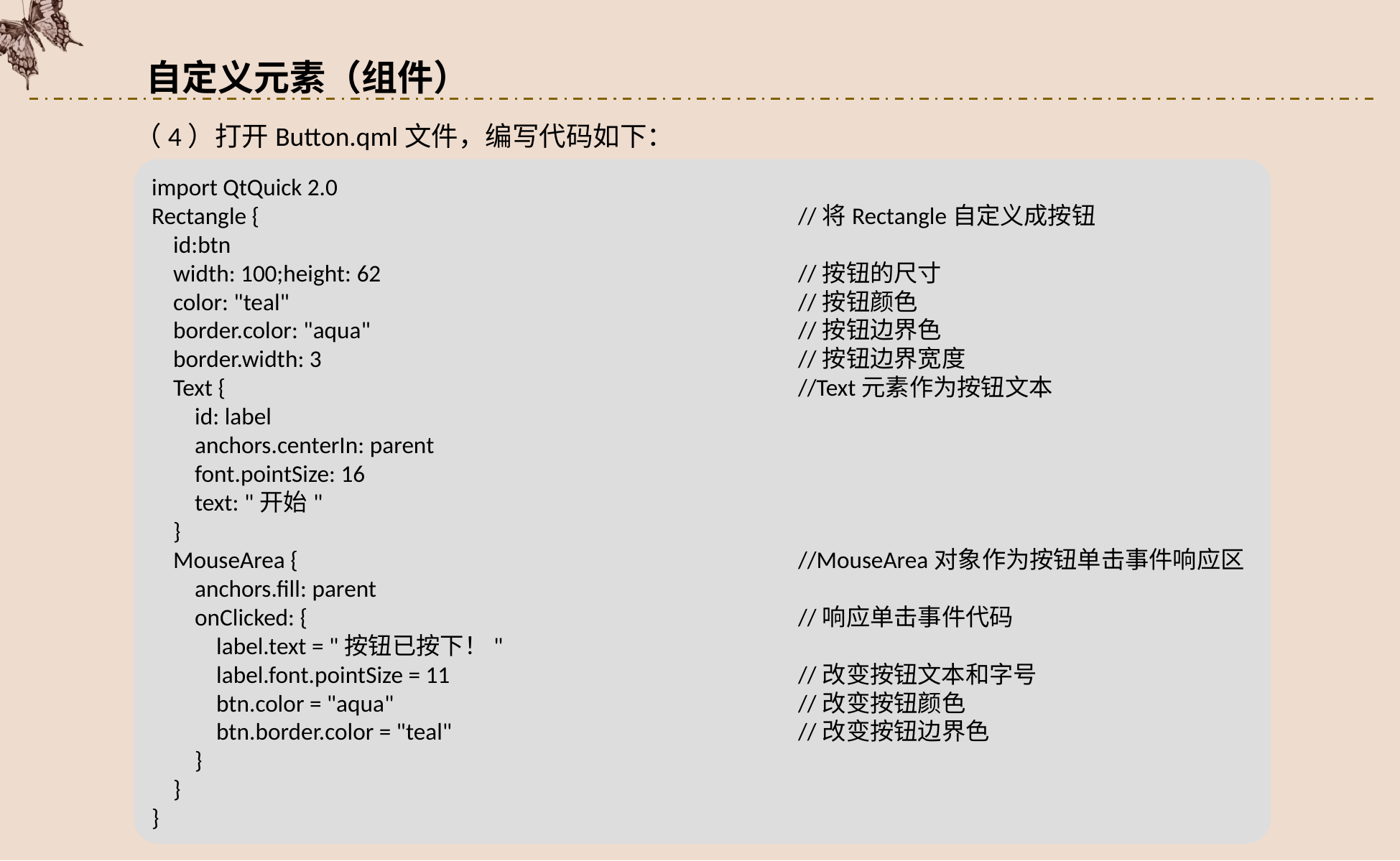

自定义元素（组件）
（4）打开Button.qml文件，编写代码如下：
import QtQuick 2.0
Rectangle {					//将Rectangle自定义成按钮
    id:btn
    width: 100;height: 62				//按钮的尺寸
    color: "teal"					//按钮颜色
    border.color: "aqua"				//按钮边界色
    border.width: 3					//按钮边界宽度
    Text {						//Text元素作为按钮文本
        id: label
        anchors.centerIn: parent
        font.pointSize: 16
        text: "开始"
    }
    MouseArea {					//MouseArea对象作为按钮单击事件响应区
        anchors.fill: parent
        onClicked: {					//响应单击事件代码
            label.text = "按钮已按下！"
            label.font.pointSize = 11				//改变按钮文本和字号
            btn.color = "aqua"				//改变按钮颜色
            btn.border.color = "teal"				//改变按钮边界色
        }
    }
}